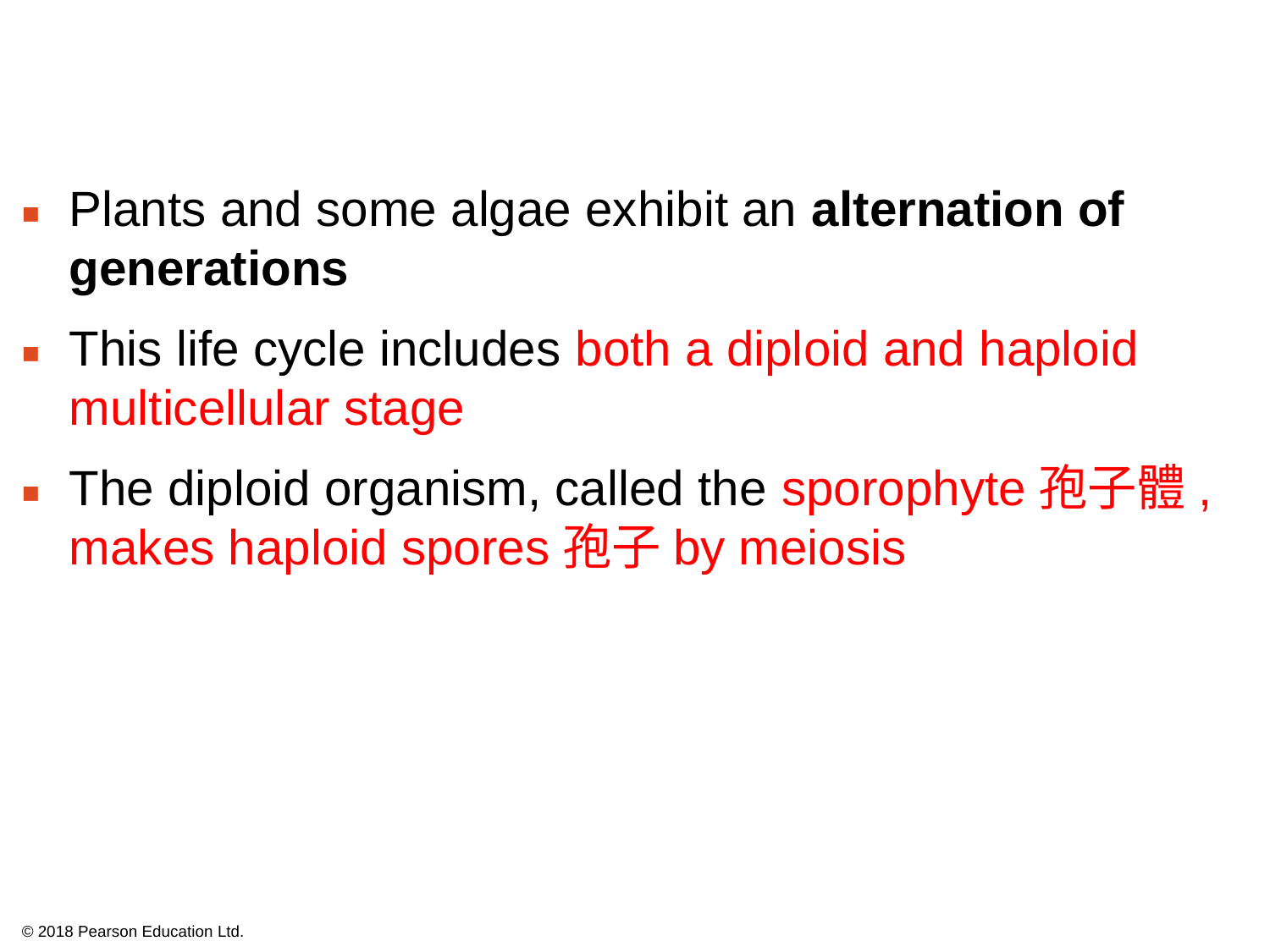

Plants and some algae exhibit an alternation of generations
This life cycle includes both a diploid and haploid multicellular stage
The diploid organism, called the sporophyte孢子體, makes haploid spores孢子by meiosis
© 2018 Pearson Education Ltd.